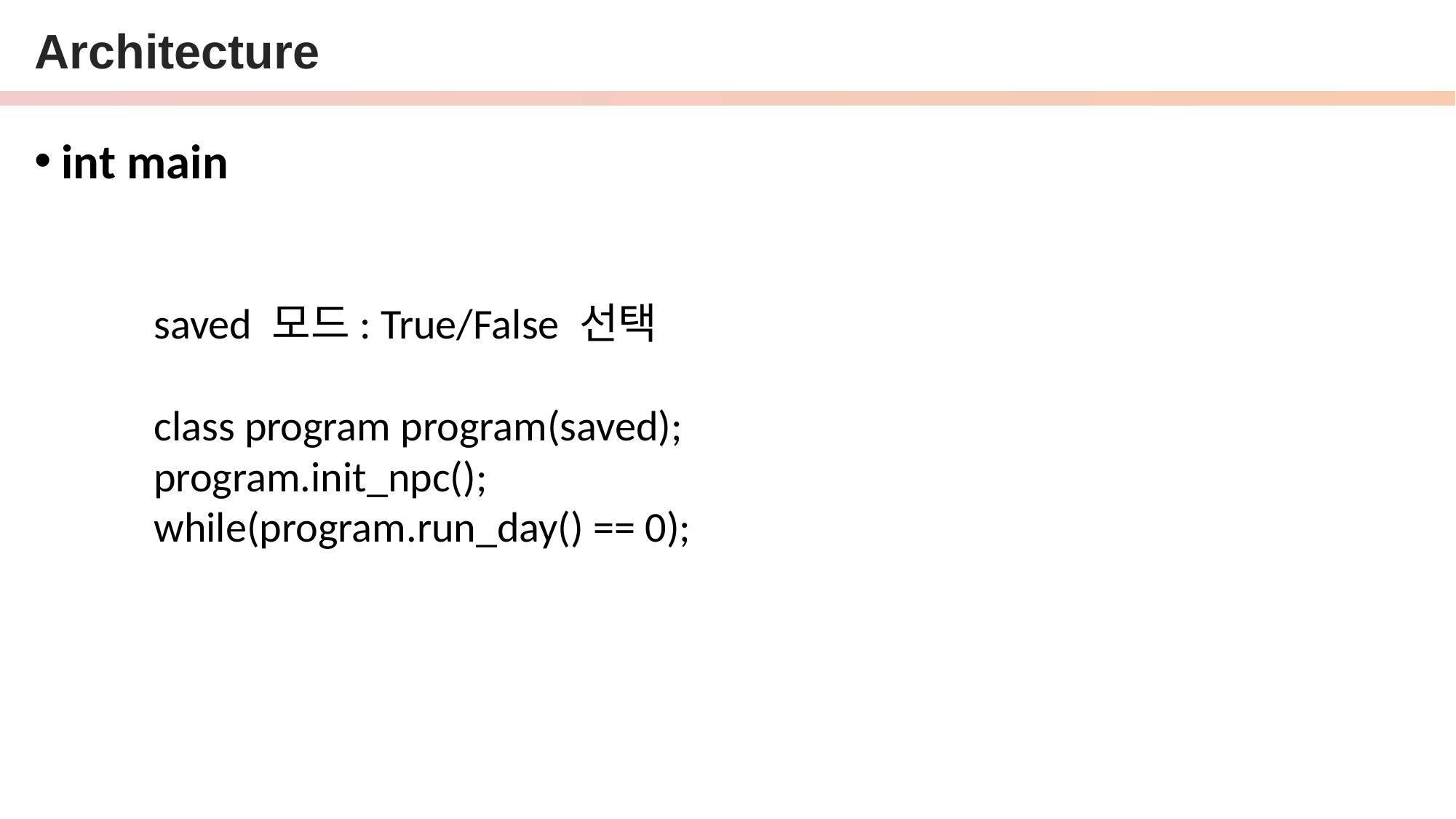

# Architecture
int main
saved 모드: True/False 선택

class program program(saved);
program.init_npc();
while(program.run_day() == 0);